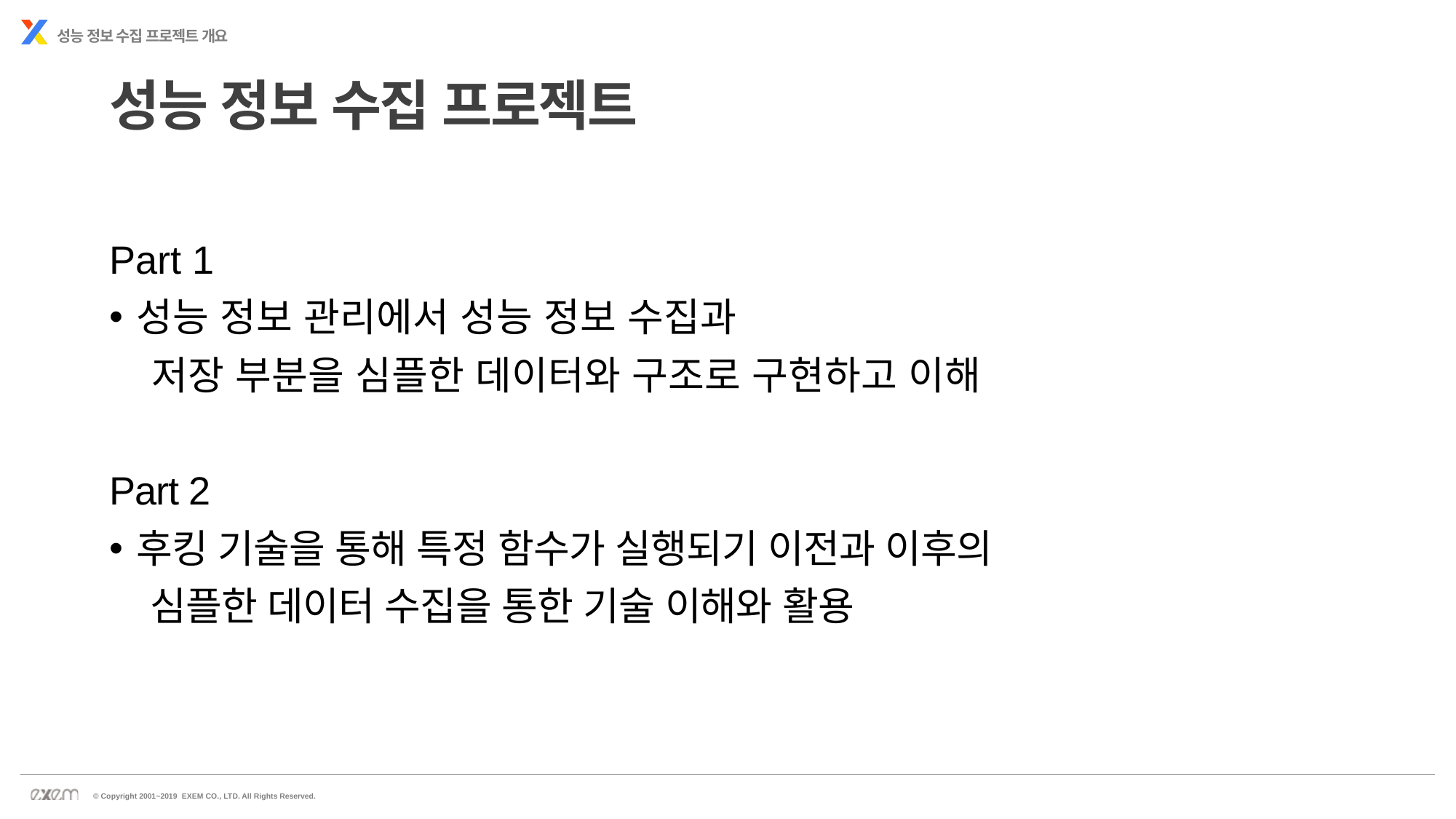

성능 정보 수집 프로젝트 개요
성능 정보 수집 프로젝트
Part 1
성능 정보 관리에서 성능 정보 수집과
   저장 부분을 심플한 데이터와 구조로 구현하고 이해

Part 2
후킹 기술을 통해 특정 함수가 실행되기 이전과 이후의
   심플한 데이터 수집을 통한 기술 이해와 활용